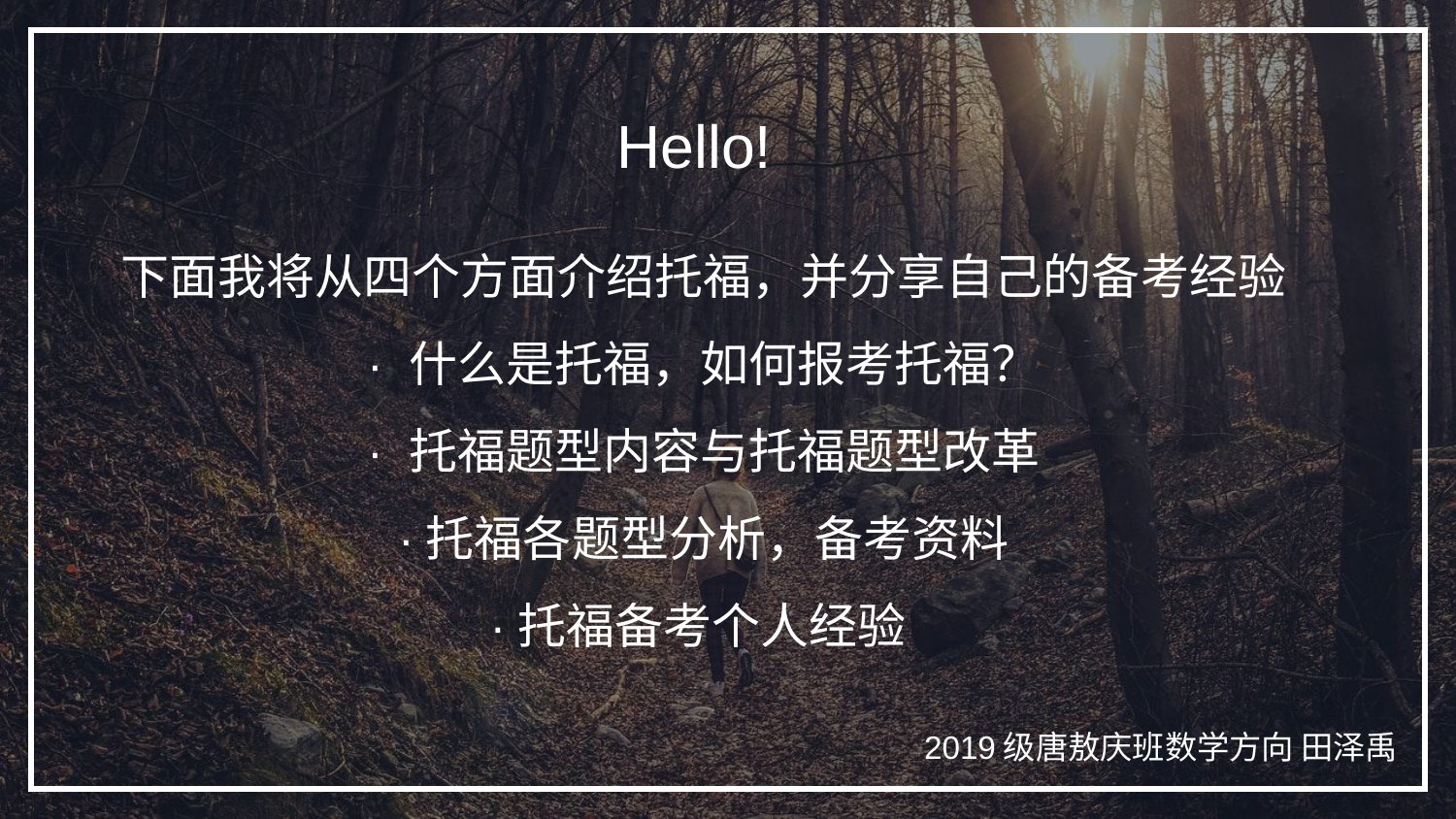

Hello!
下面我将从四个方面介绍托福，并分享自己的备考经验
· 什么是托福，如何报考托福？
· 托福题型内容与托福题型改革
·托福各题型分析，备考资料
·托福备考个人经验
2019级唐敖庆班数学方向 田泽禹